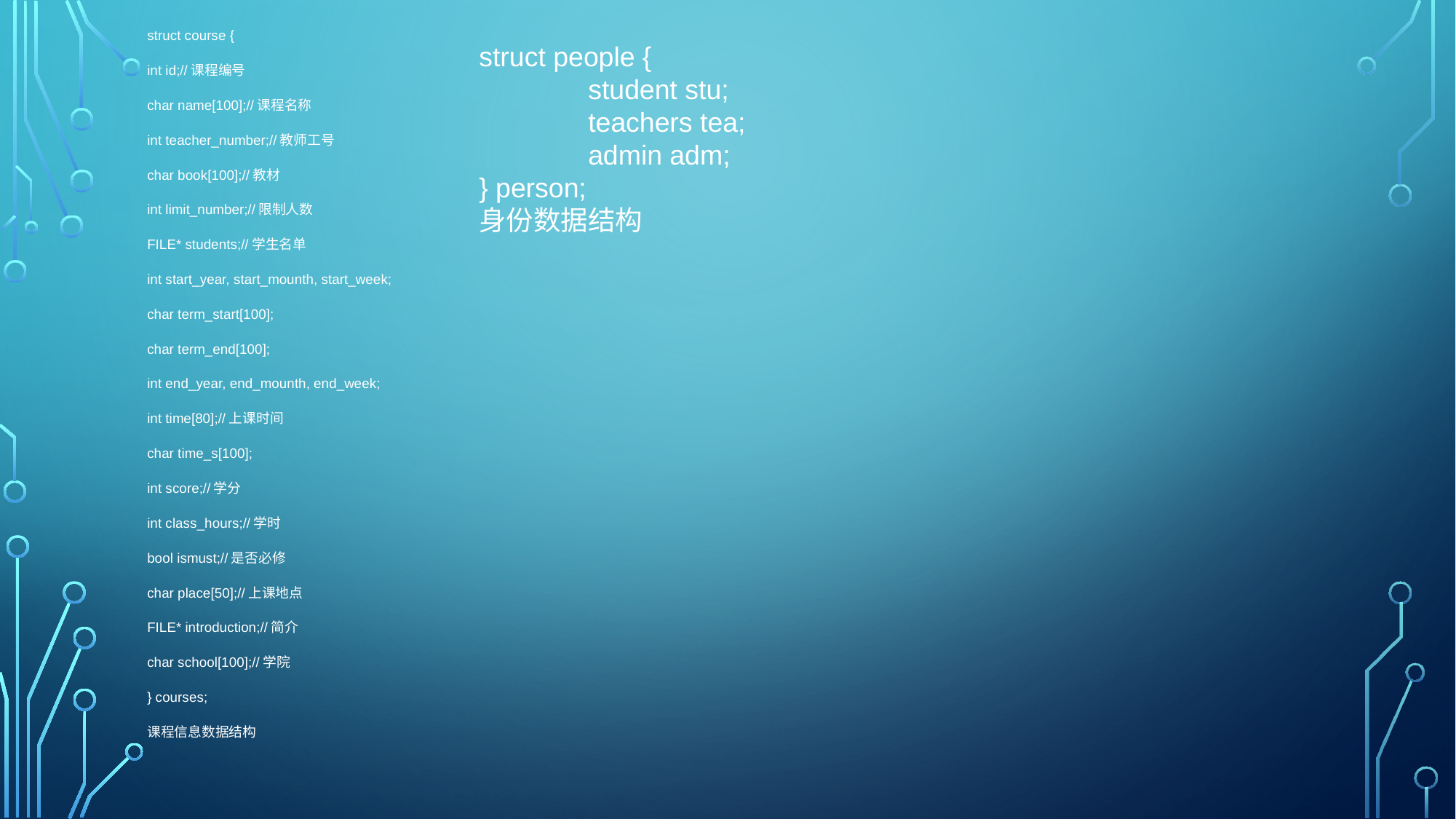

struct course {
int id;//课程编号
char name[100];//课程名称
int teacher_number;//教师工号
char book[100];//教材
int limit_number;//限制人数
FILE* students;//学生名单
int start_year, start_mounth, start_week;
char term_start[100];
char term_end[100];
int end_year, end_mounth, end_week;
int time[80];//上课时间
char time_s[100];
int score;//学分
int class_hours;//学时
bool ismust;//是否必修
char place[50];//上课地点
FILE* introduction;//简介
char school[100];//学院
} courses;
课程信息数据结构
struct people {
	student stu;
	teachers tea;
	admin adm;
} person;
身份数据结构